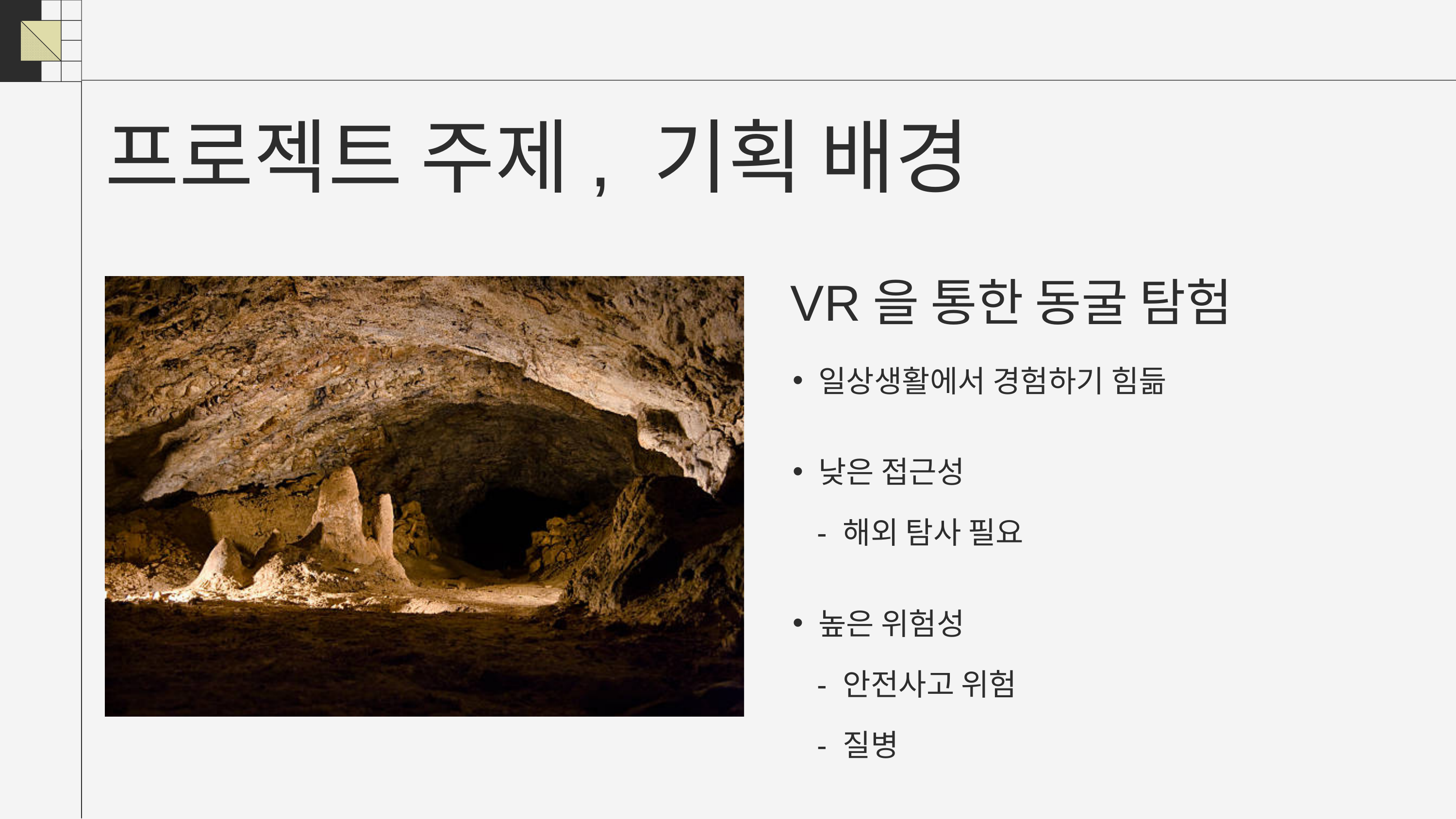

프로젝트 주제, 기획 배경

VR을 통한 동굴 탐험

일상생활에서 경험하기 힘듦

낮은 접근성

      - 해외 탐사 필요

높은 위험성

      - 안전사고 위험

      - 질병